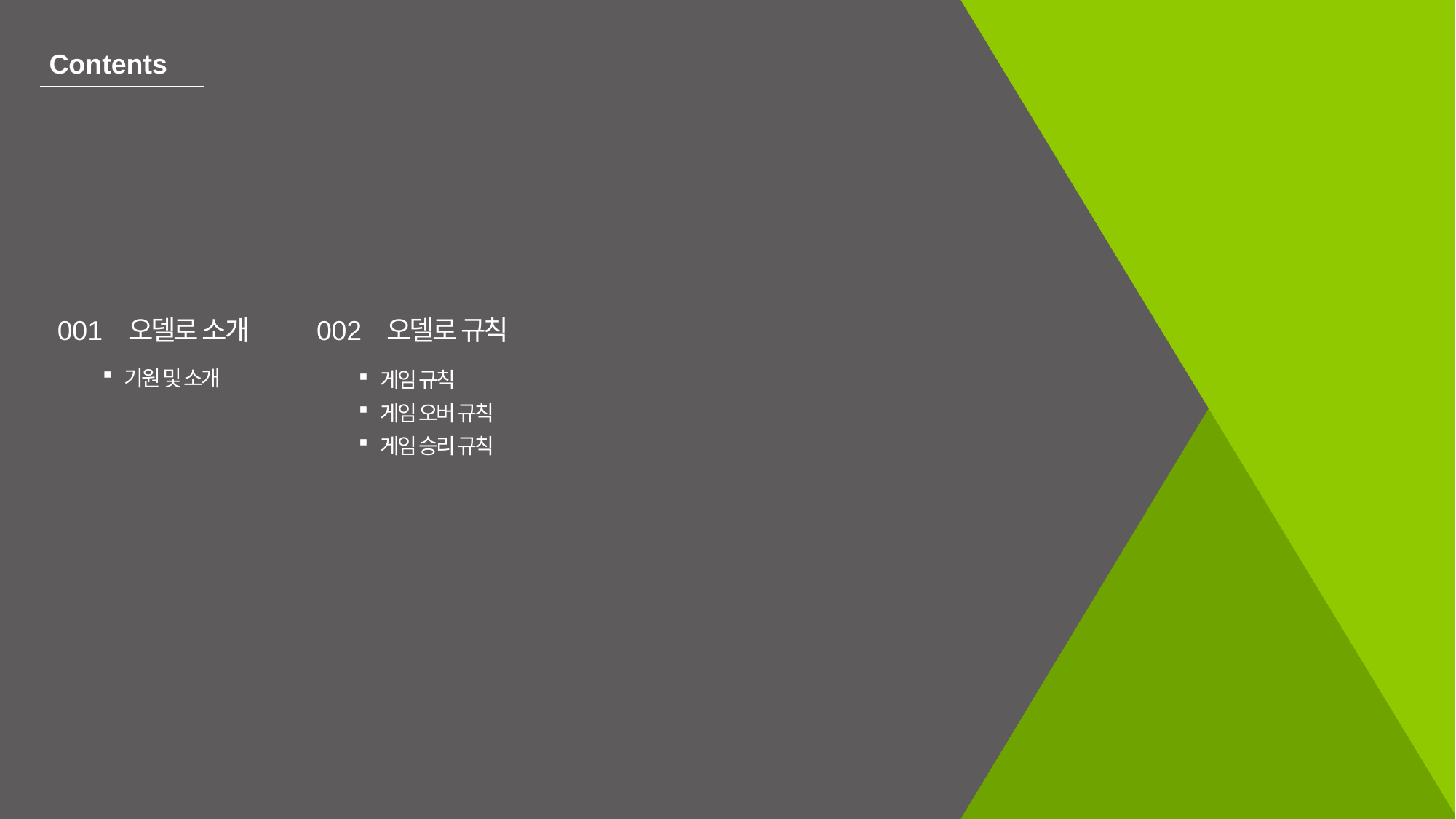

Contents
001
오델로 소개
002
오델로 규칙
기원 및 소개
게임 규칙
게임 오버 규칙
게임 승리 규칙